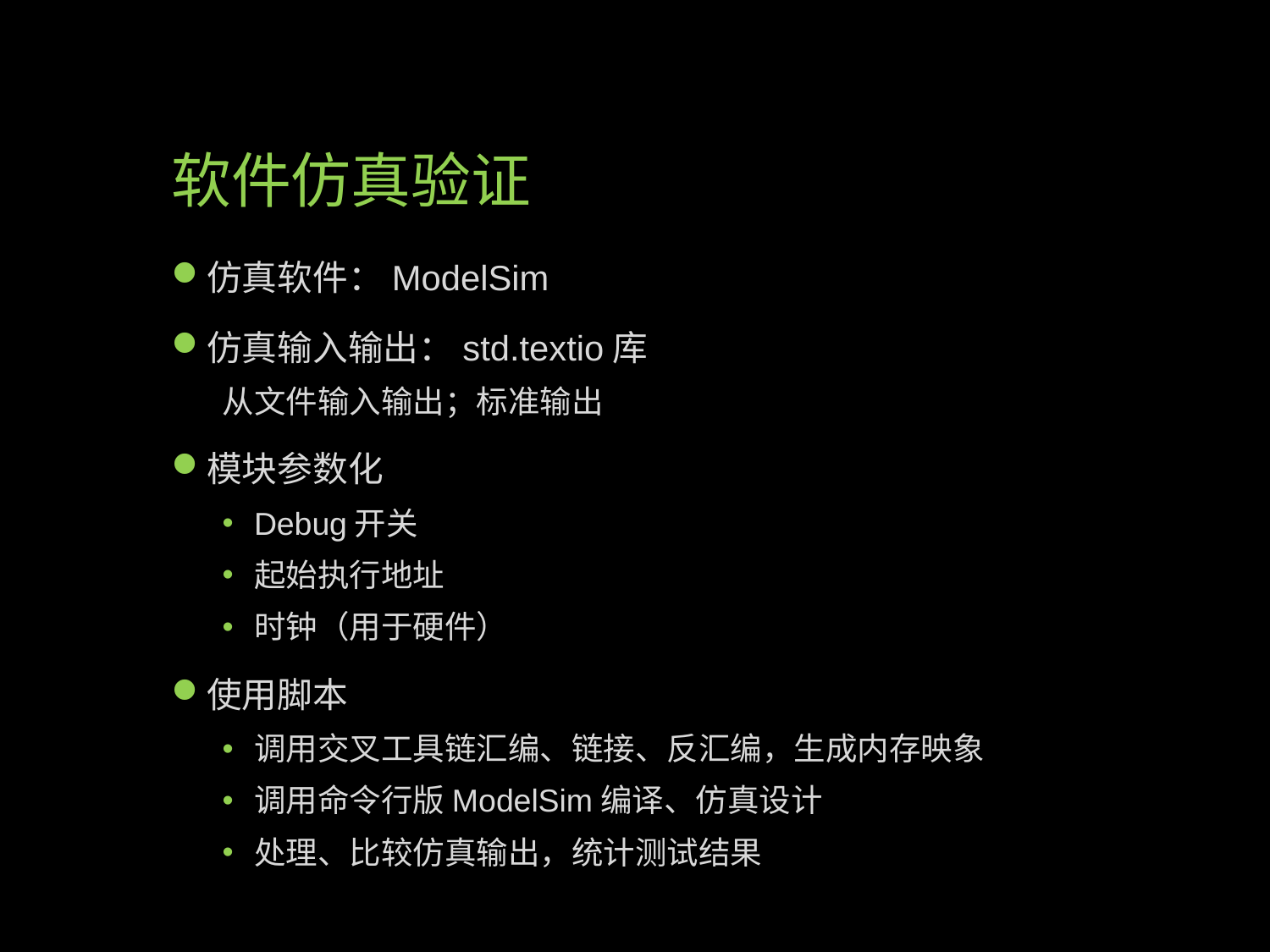

# 软件仿真验证
仿真软件：ModelSim
仿真输入输出：std.textio库
从文件输入输出；标准输出
模块参数化
Debug开关
起始执行地址
时钟（用于硬件）
使用脚本
调用交叉工具链汇编、链接、反汇编，生成内存映象
调用命令行版ModelSim编译、仿真设计
处理、比较仿真输出，统计测试结果